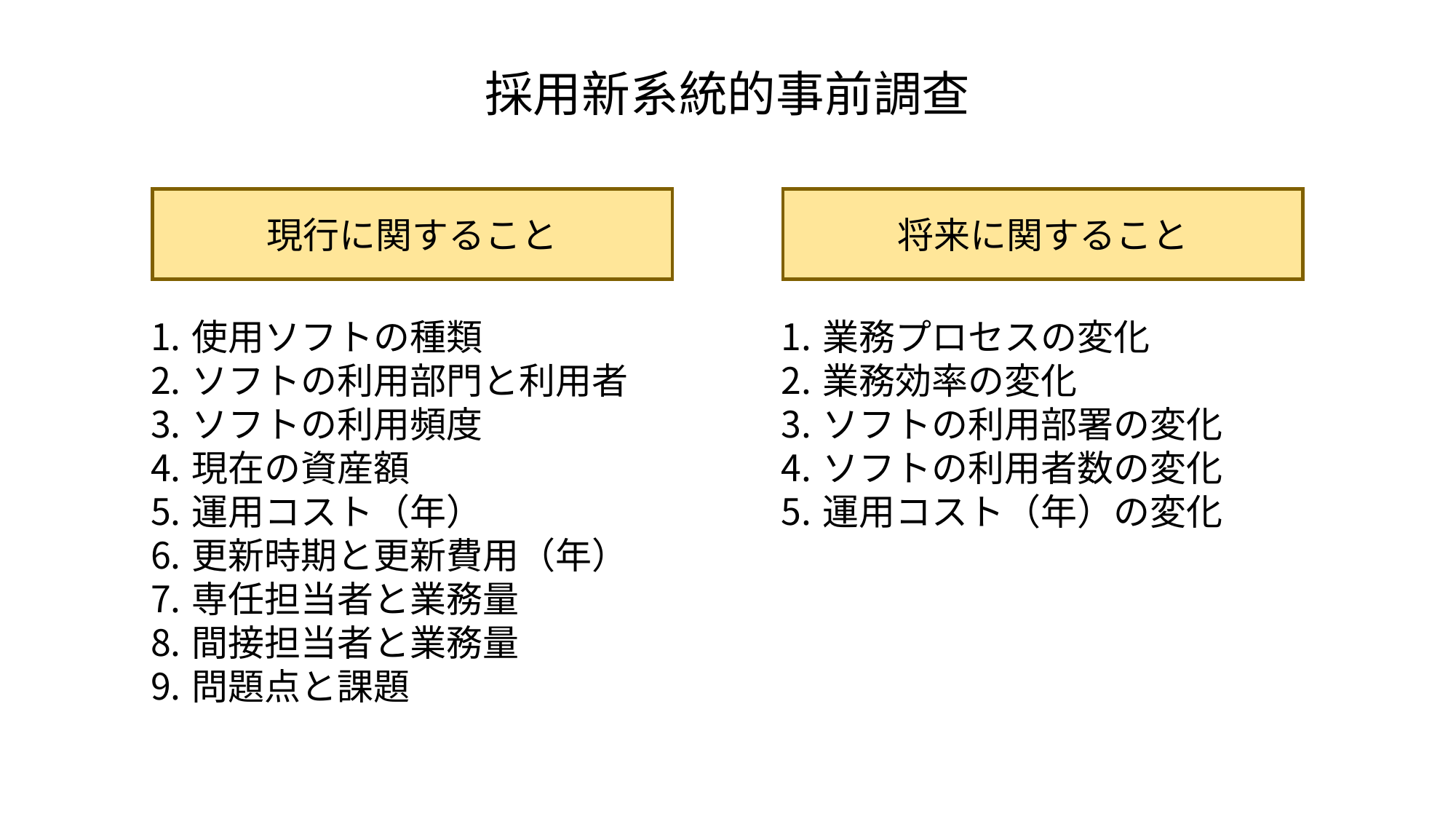

採用新系統的事前調查

将来に関すること
現行に関すること
使用ソフトの種類
ソフトの利用部門と利用者
ソフトの利用頻度
現在の資産額
運用コスト（年）
更新時期と更新費用（年）
専任担当者と業務量
間接担当者と業務量
問題点と課題

業務プロセスの変化
業務効率の変化
ソフトの利用部署の変化
ソフトの利用者数の変化
運用コスト（年）の変化